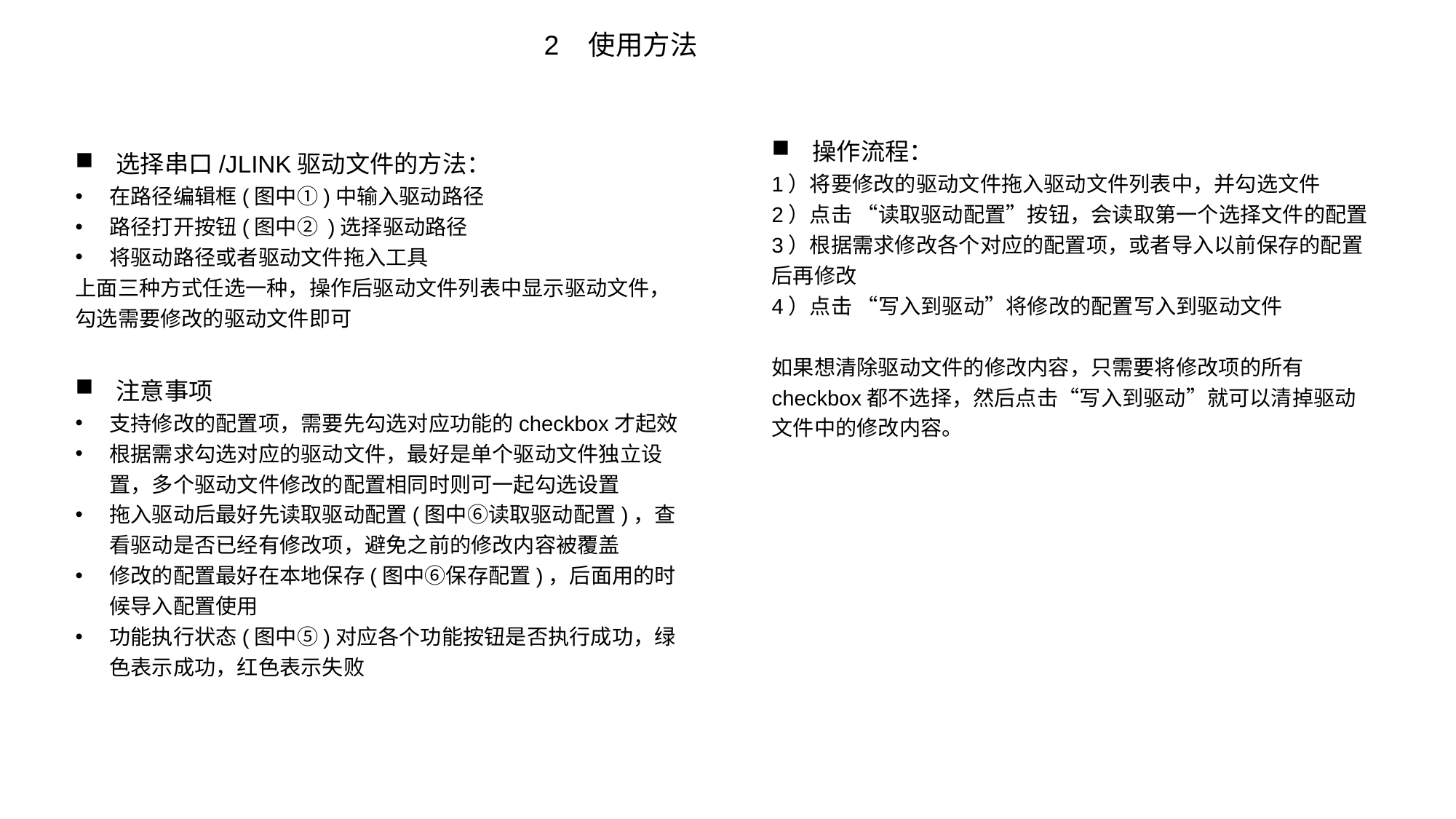

2   使用方法
操作流程：
1）将要修改的驱动文件拖入驱动文件列表中，并勾选文件
2）点击 “读取驱动配置”按钮，会读取第一个选择文件的配置
3）根据需求修改各个对应的配置项，或者导入以前保存的配置后再修改
4）点击 “写入到驱动”将修改的配置写入到驱动文件

如果想清除驱动文件的修改内容，只需要将修改项的所有checkbox都不选择，然后点击“写入到驱动”就可以清掉驱动文件中的修改内容。
选择串口/JLINK驱动文件的方法：
在路径编辑框(图中①)中输入驱动路径
路径打开按钮(图中② )选择驱动路径
将驱动路径或者驱动文件拖入工具
上面三种方式任选一种，操作后驱动文件列表中显示驱动文件，
勾选需要修改的驱动文件即可

注意事项
支持修改的配置项，需要先勾选对应功能的checkbox才起效
根据需求勾选对应的驱动文件，最好是单个驱动文件独立设置，多个驱动文件修改的配置相同时则可一起勾选设置
拖入驱动后最好先读取驱动配置(图中⑥读取驱动配置)，查看驱动是否已经有修改项，避免之前的修改内容被覆盖
修改的配置最好在本地保存(图中⑥保存配置)，后面用的时候导入配置使用
功能执行状态(图中⑤)对应各个功能按钮是否执行成功，绿色表示成功，红色表示失败